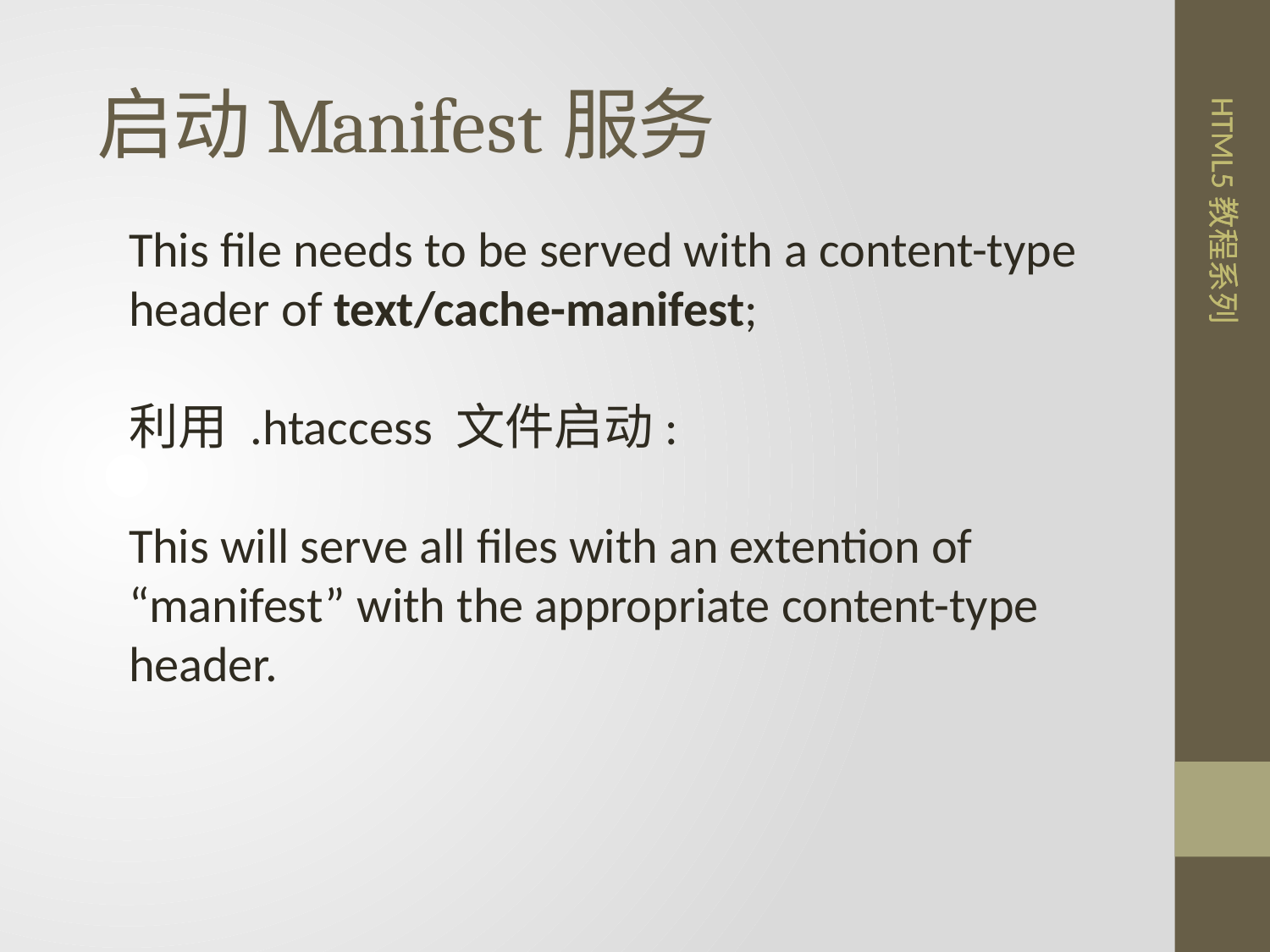

# 启动Manifest服务
This file needs to be served with a content-type header of text/cache-manifest;

利用 .htaccess 文件启动:

This will serve all files with an extention of “manifest” with the appropriate content-type header.